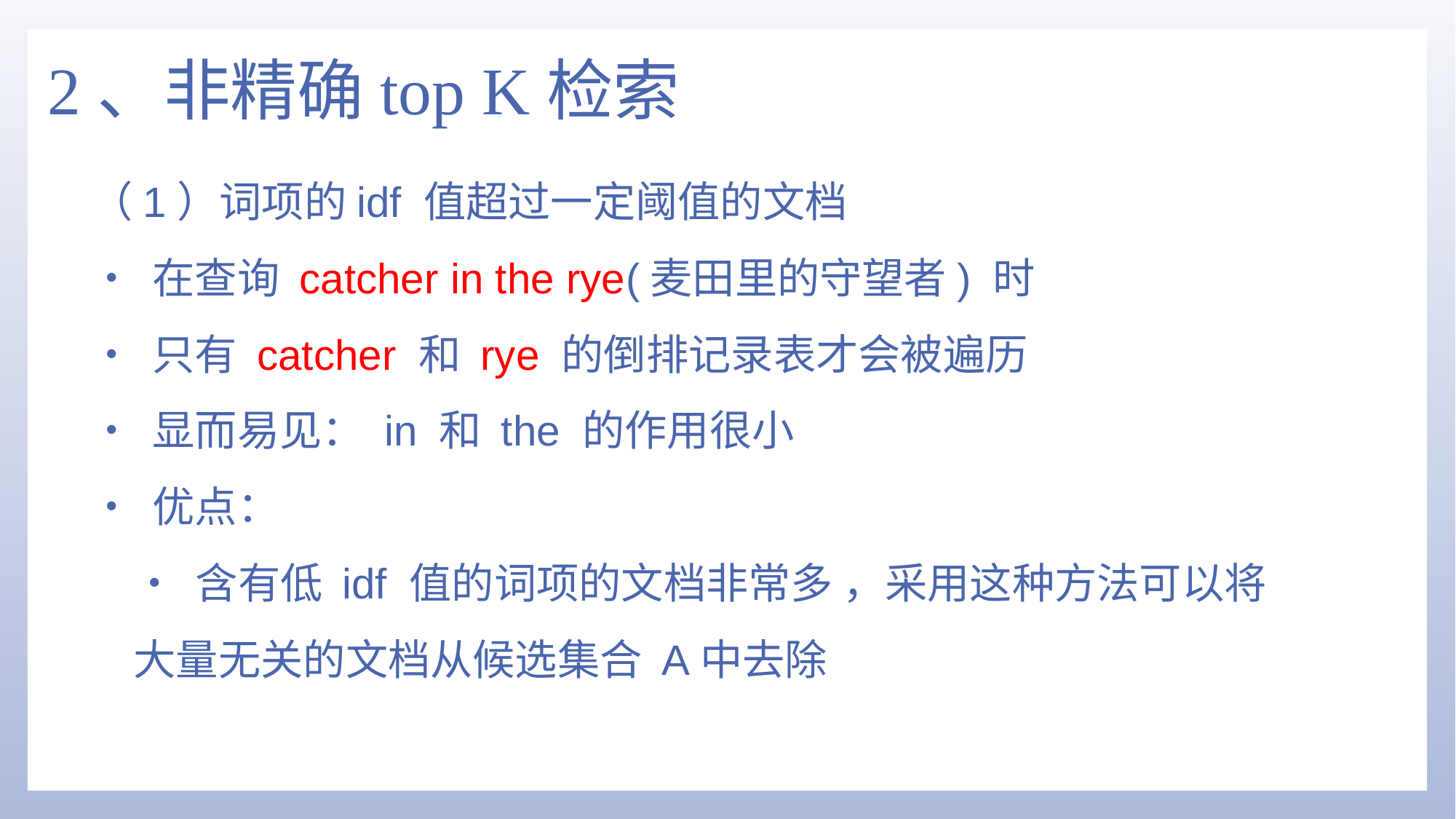

# 2、非精确top K检索
（1）词项的idf 值超过一定阈值的文档
• 在查询 catcher in the rye(麦田里的守望者) 时
• 只有 catcher 和 rye 的倒排记录表才会被遍历
• 显而易见： in 和 the 的作用很小
• 优点：
• 含有低 idf 值的词项的文档非常多 ，采用这种方法可以将
大量无关的文档从候选集合 A中去除